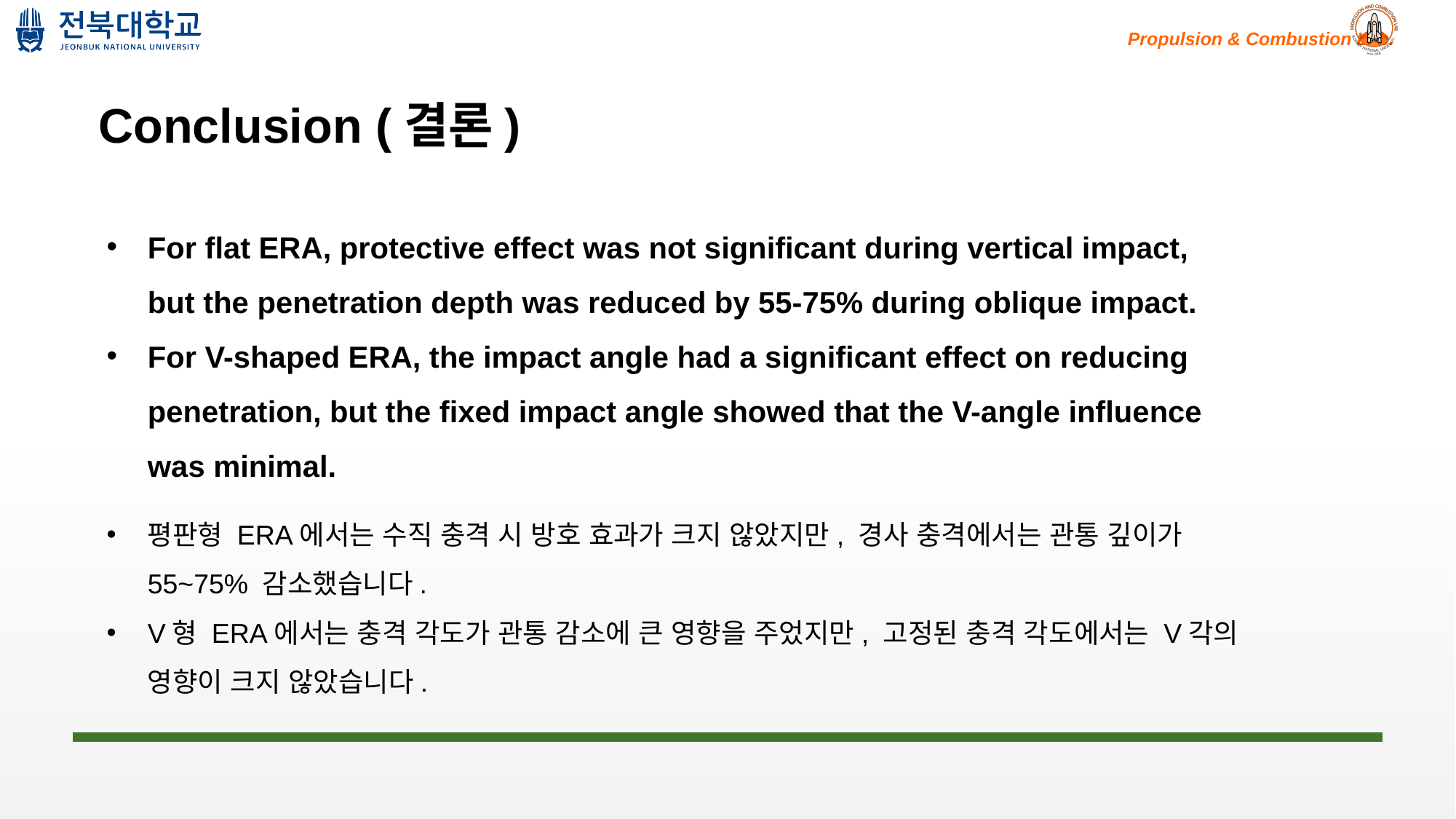

Conclusion (결론)
For flat ERA, protective effect was not significant during vertical impact, but the penetration depth was reduced by 55-75% during oblique impact.
For V-shaped ERA, the impact angle had a significant effect on reducing penetration, but the fixed impact angle showed that the V-angle influence was minimal.
평판형 ERA에서는 수직 충격 시 방호 효과가 크지 않았지만, 경사 충격에서는 관통 깊이가 55~75% 감소했습니다.
V형 ERA에서는 충격 각도가 관통 감소에 큰 영향을 주었지만, 고정된 충격 각도에서는 V각의 영향이 크지 않았습니다.